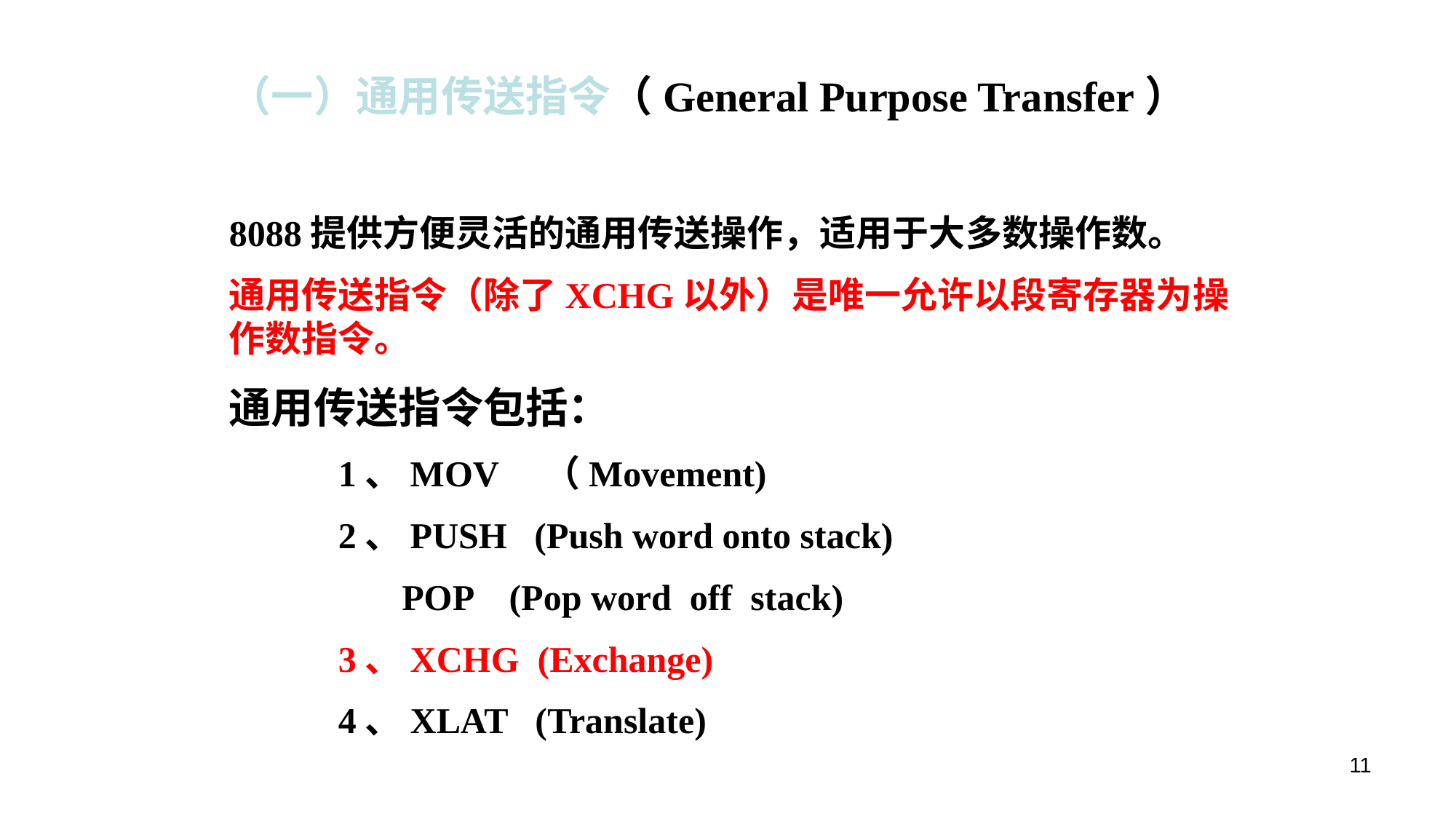

（一）通用传送指令（General Purpose Transfer）

8088提供方便灵活的通用传送操作，适用于大多数操作数。
通用传送指令（除了XCHG以外）是唯一允许以段寄存器为操作数指令。
通用传送指令包括：
	1、MOV    （Movement)
	2、PUSH   (Push word onto stack)
	       POP    (Pop word  off  stack)
	3、XCHG  (Exchange)
	4、XLAT   (Translate)
11